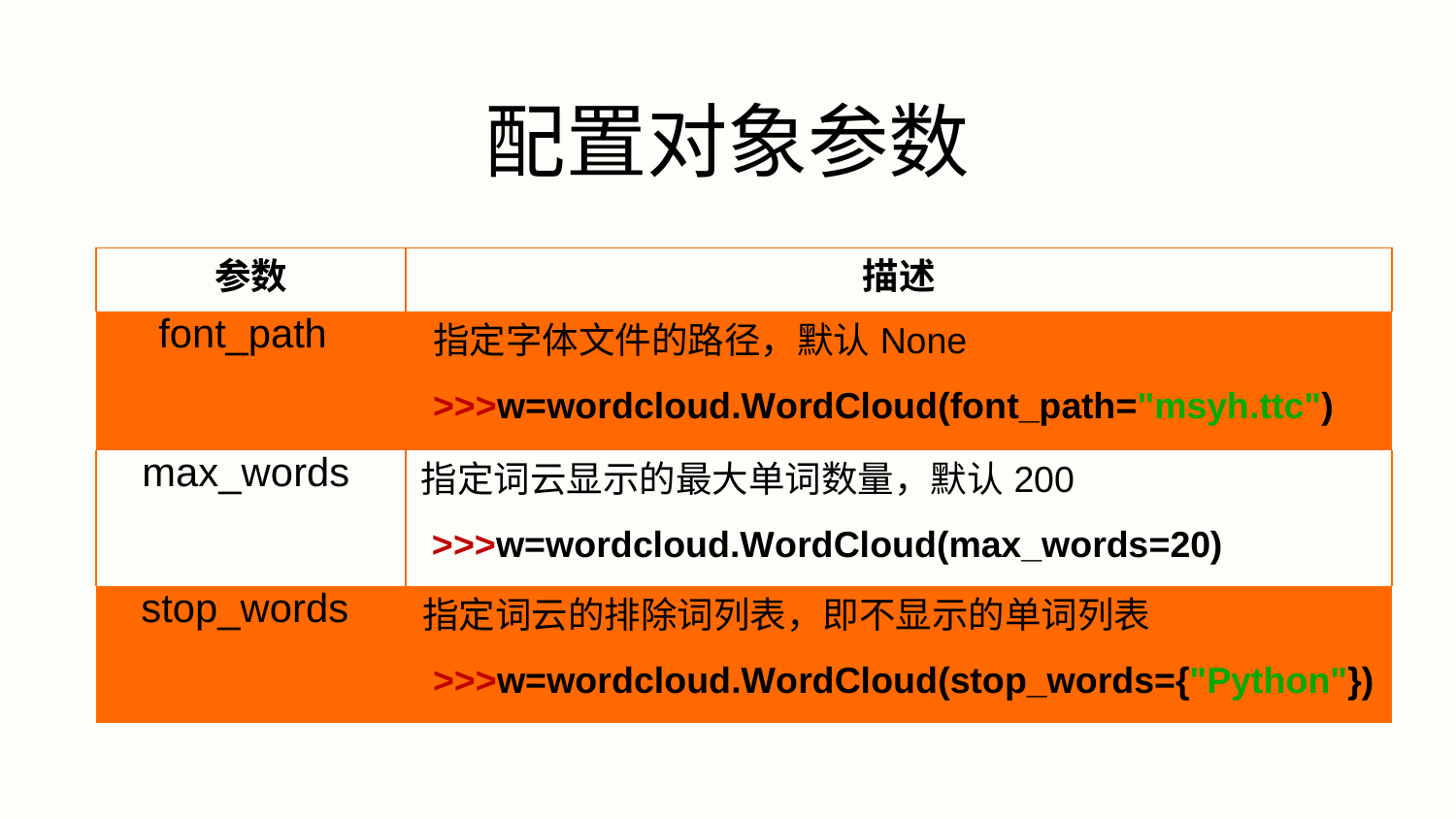

# 配置对象参数
| 参数 | 描述 |
| --- | --- |
| font\_path | 指定字体文件的路径，默认None >>>w=wordcloud.WordCloud(font\_path="msyh.ttc") |
| max\_words | 指定词云显示的最大单词数量，默认200 >>>w=wordcloud.WordCloud(max\_words=20) |
| stop\_words | 指定词云的排除词列表，即不显示的单词列表 >>>w=wordcloud.WordCloud(stop\_words={"Python"}) |